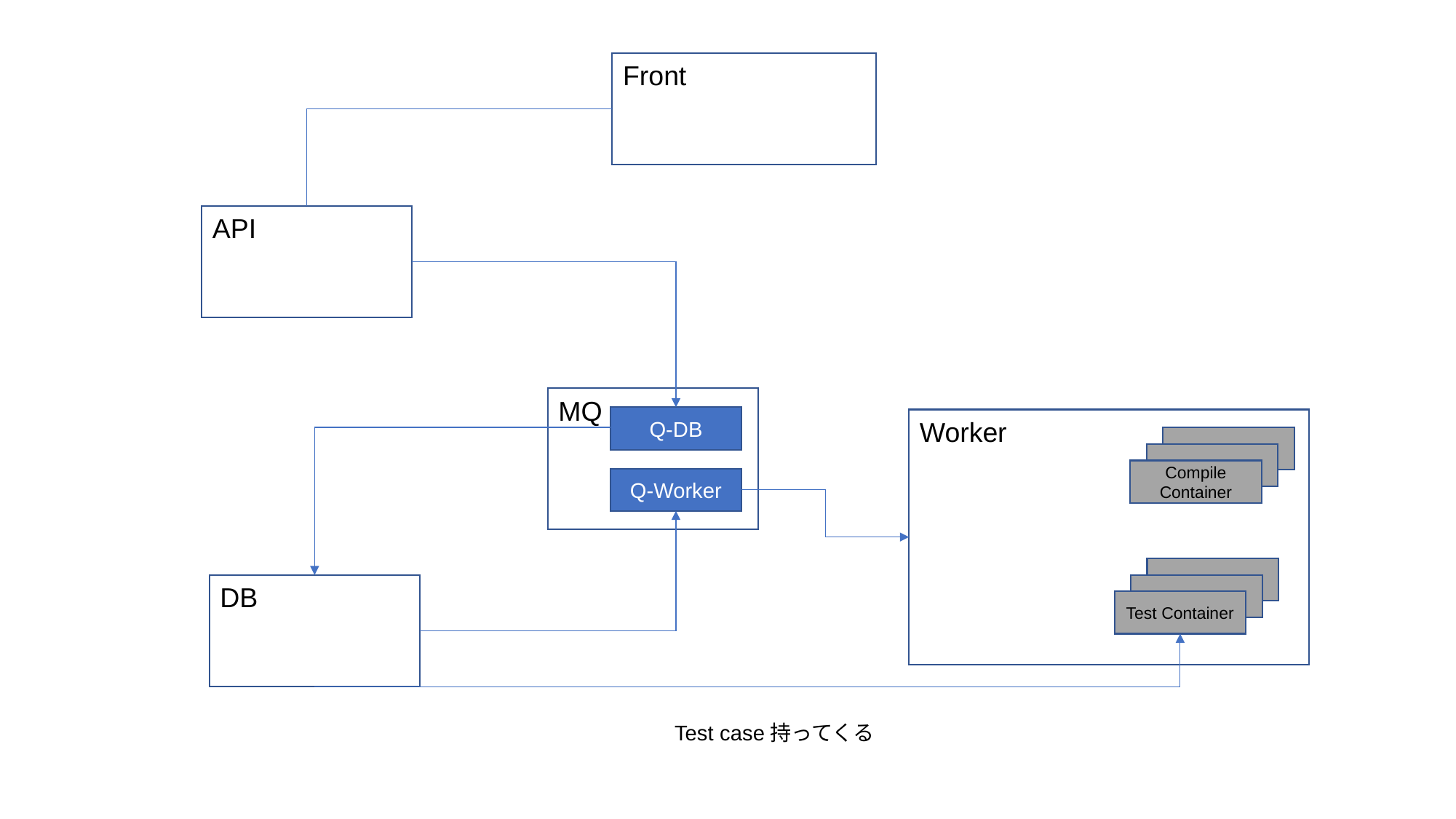

Front
API
MQ
Q-DB
Worker

Compile Container
Q-Worker

DB

Test Container
Test case持ってくる